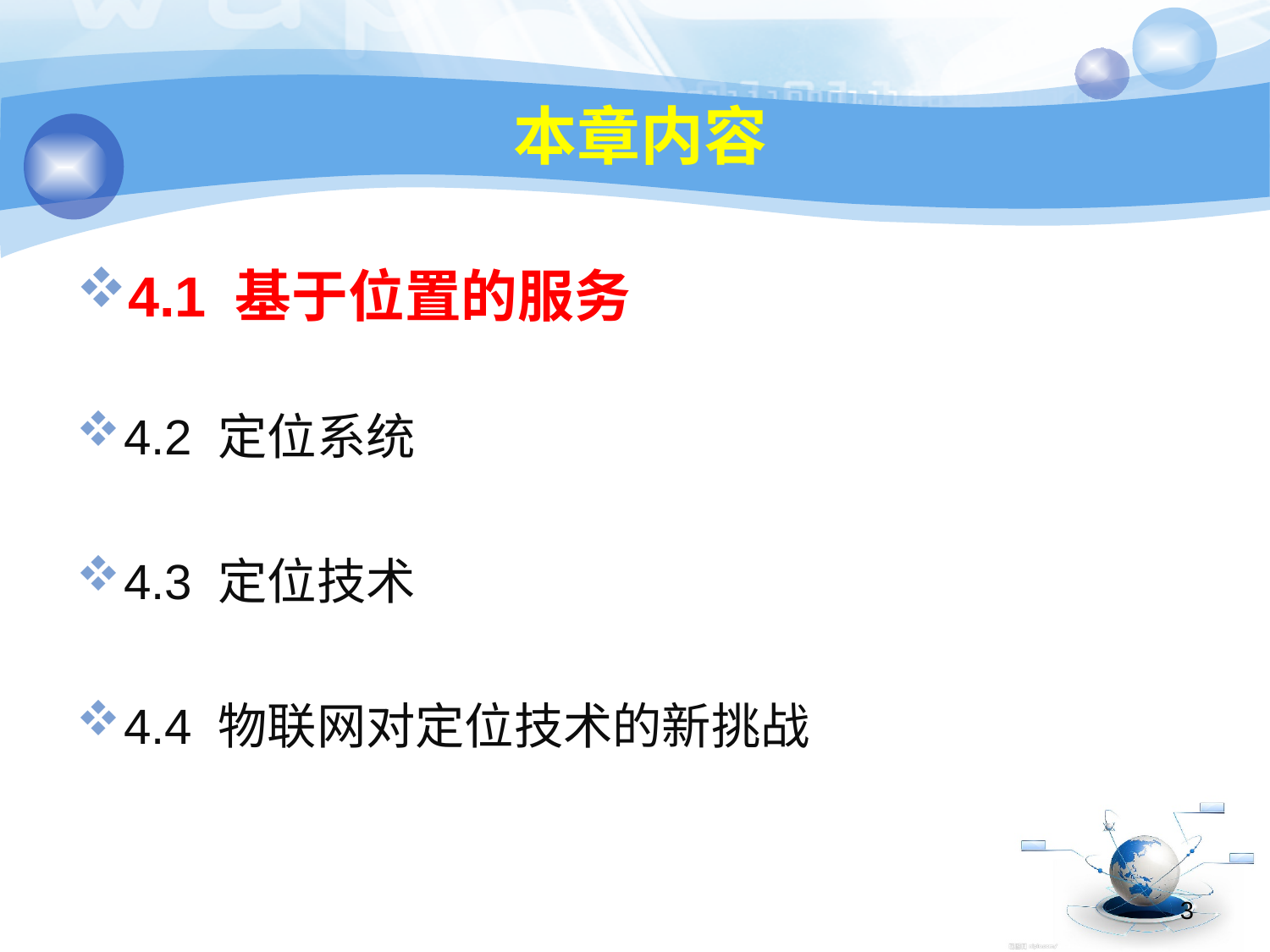

# 本章内容
4.1 基于位置的服务

4.2 定位系统

4.3 定位技术

4.4 物联网对定位技术的新挑战
3